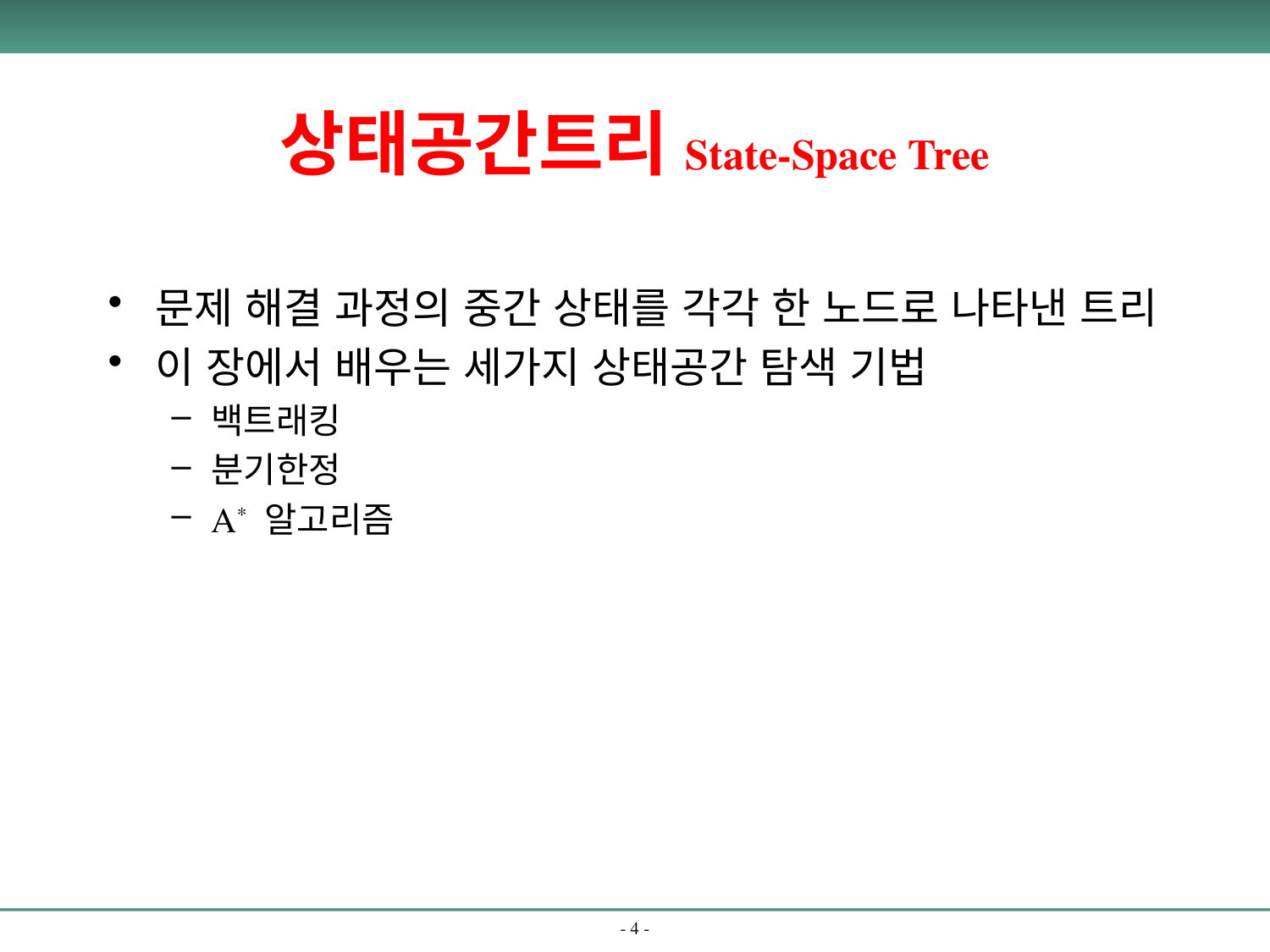

# 상태공간트리State-Space Tree
문제 해결 과정의 중간 상태를 각각 한 노드로 나타낸 트리
이 장에서 배우는 세가지 상태공간 탐색 기법
백트래킹
분기한정
A* 알고리즘